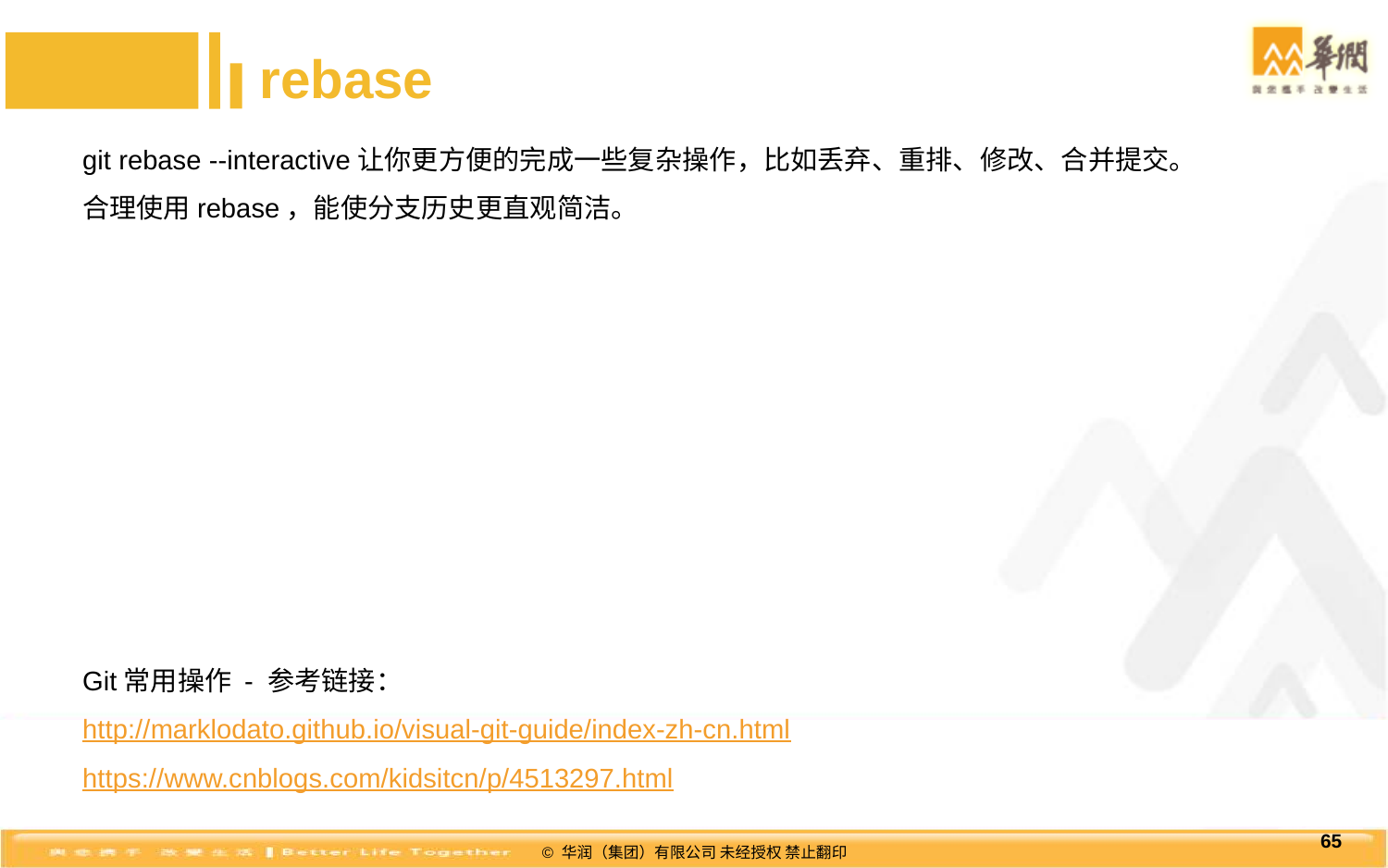

rebase

git rebase --interactive让你更方便的完成一些复杂操作，比如丢弃、重排、修改、合并提交。
合理使用rebase，能使分支历史更直观简洁。
Git常用操作 - 参考链接：
http://marklodato.github.io/visual-git-guide/index-zh-cn.html
https://www.cnblogs.com/kidsitcn/p/4513297.html

65